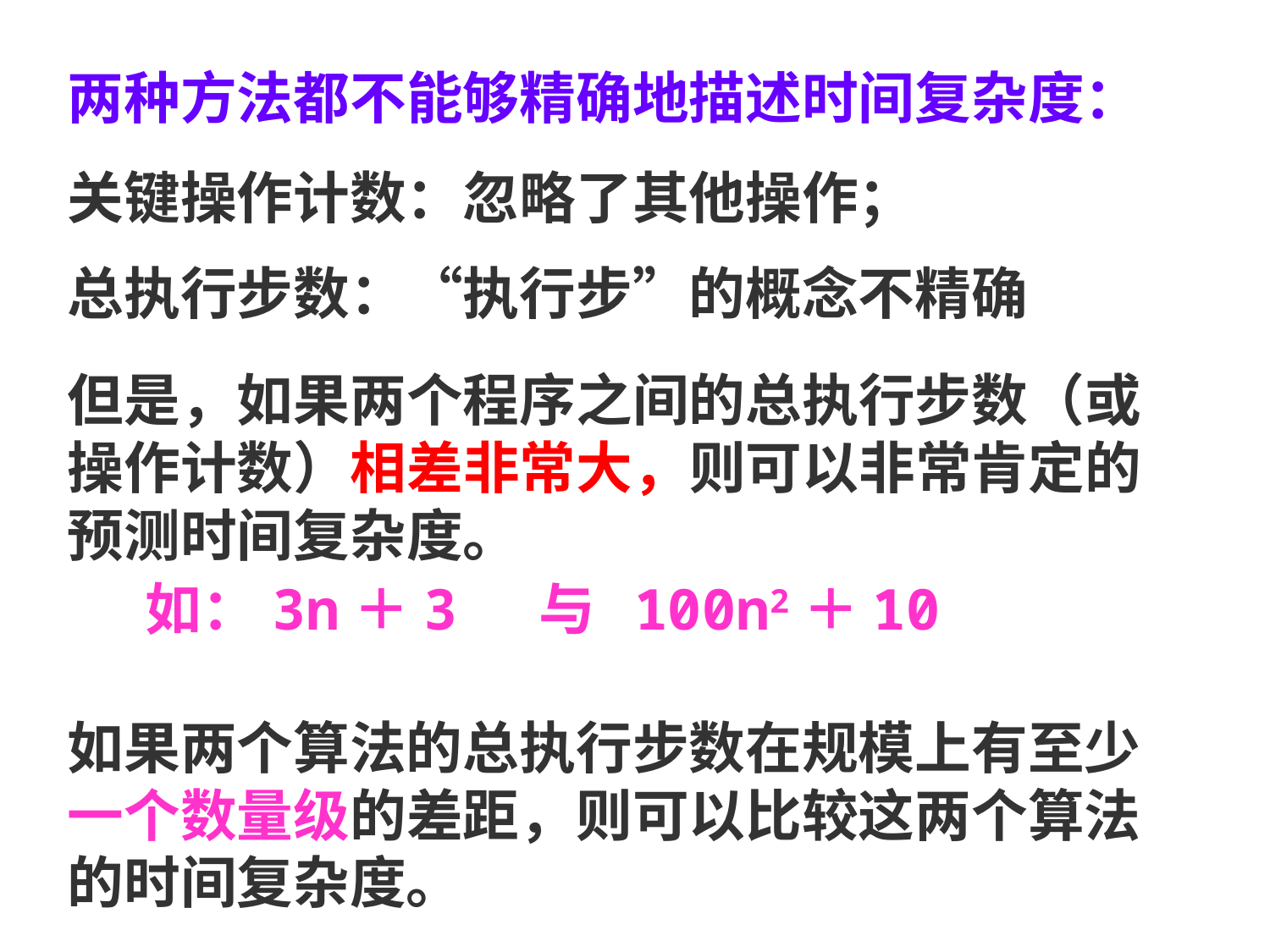

两种方法都不能够精确地描述时间复杂度：
关键操作计数：忽略了其他操作；
总执行步数：“执行步”的概念不精确
但是，如果两个程序之间的总执行步数（或操作计数）相差非常大，则可以非常肯定的预测时间复杂度。
     如：3n＋3  与  100n2＋10
如果两个算法的总执行步数在规模上有至少一个数量级的差距，则可以比较这两个算法的时间复杂度。